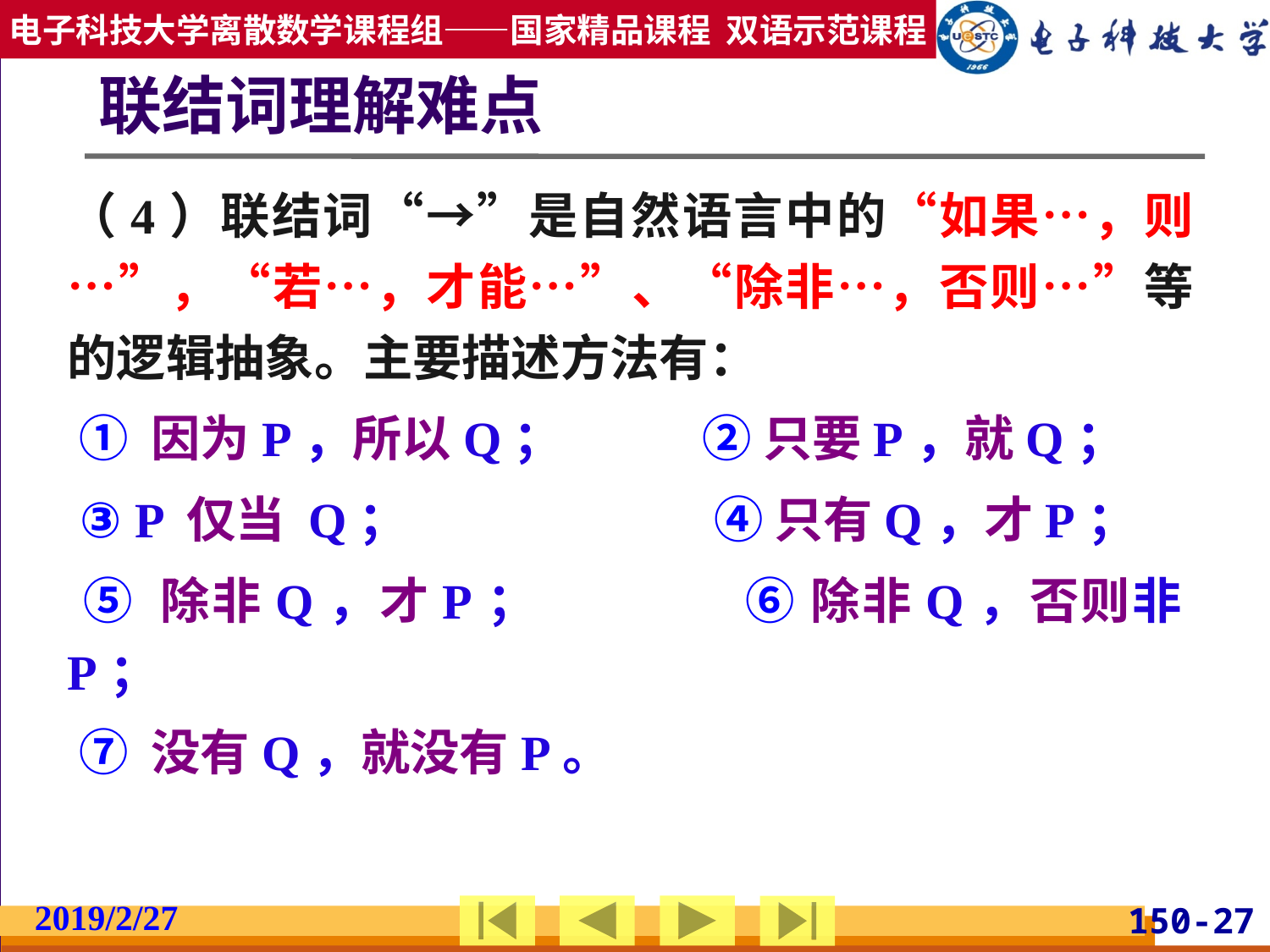

联结词理解难点
（4）联结词“→”是自然语言中的“如果…，则…”，“若…，才能…”、“除非…，否则…”等的逻辑抽象。主要描述方法有：
 ① 因为P，所以Q；	 	② 只要P，就Q；
 ③ P 仅当 Q；			 ④ 只有Q，才P；
 ⑤ 除非Q，才P；		 ⑥ 除非Q，否则非P；
 ⑦ 没有Q，就没有P。
2019/2/27